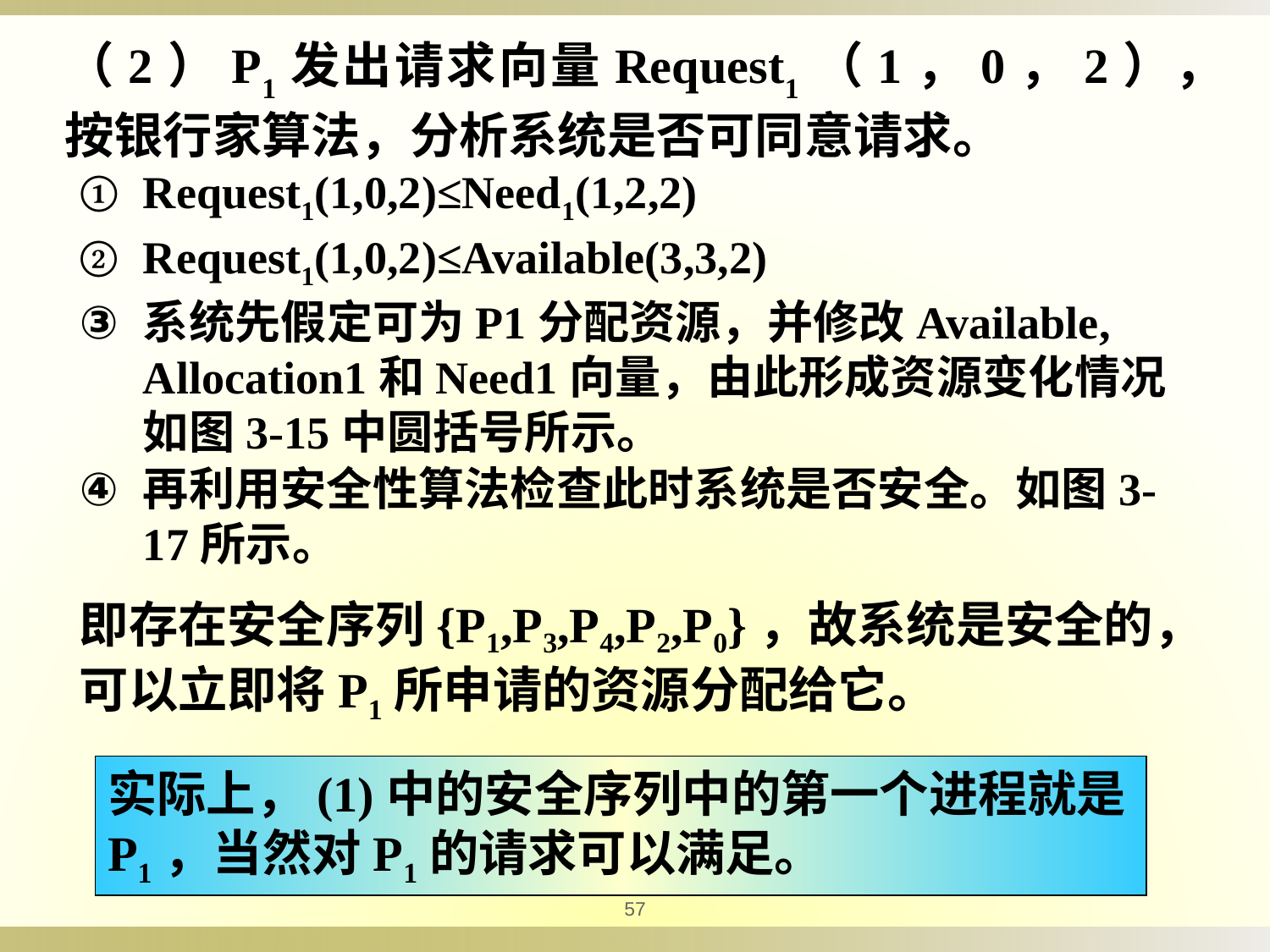

（2）P1发出请求向量Request1（1，0，2），按银行家算法，分析系统是否可同意请求。
Request1(1,0,2)≤Need1(1,2,2)
Request1(1,0,2)≤Available(3,3,2)
系统先假定可为P1分配资源，并修改Available, Allocation1和Need1向量，由此形成资源变化情况如图3-15中圆括号所示。
再利用安全性算法检查此时系统是否安全。如图3-17所示。
即存在安全序列{P1,P3,P4,P2,P0}，故系统是安全的，可以立即将P1所申请的资源分配给它。
实际上，(1)中的安全序列中的第一个进程就是P1，当然对P1的请求可以满足。
57